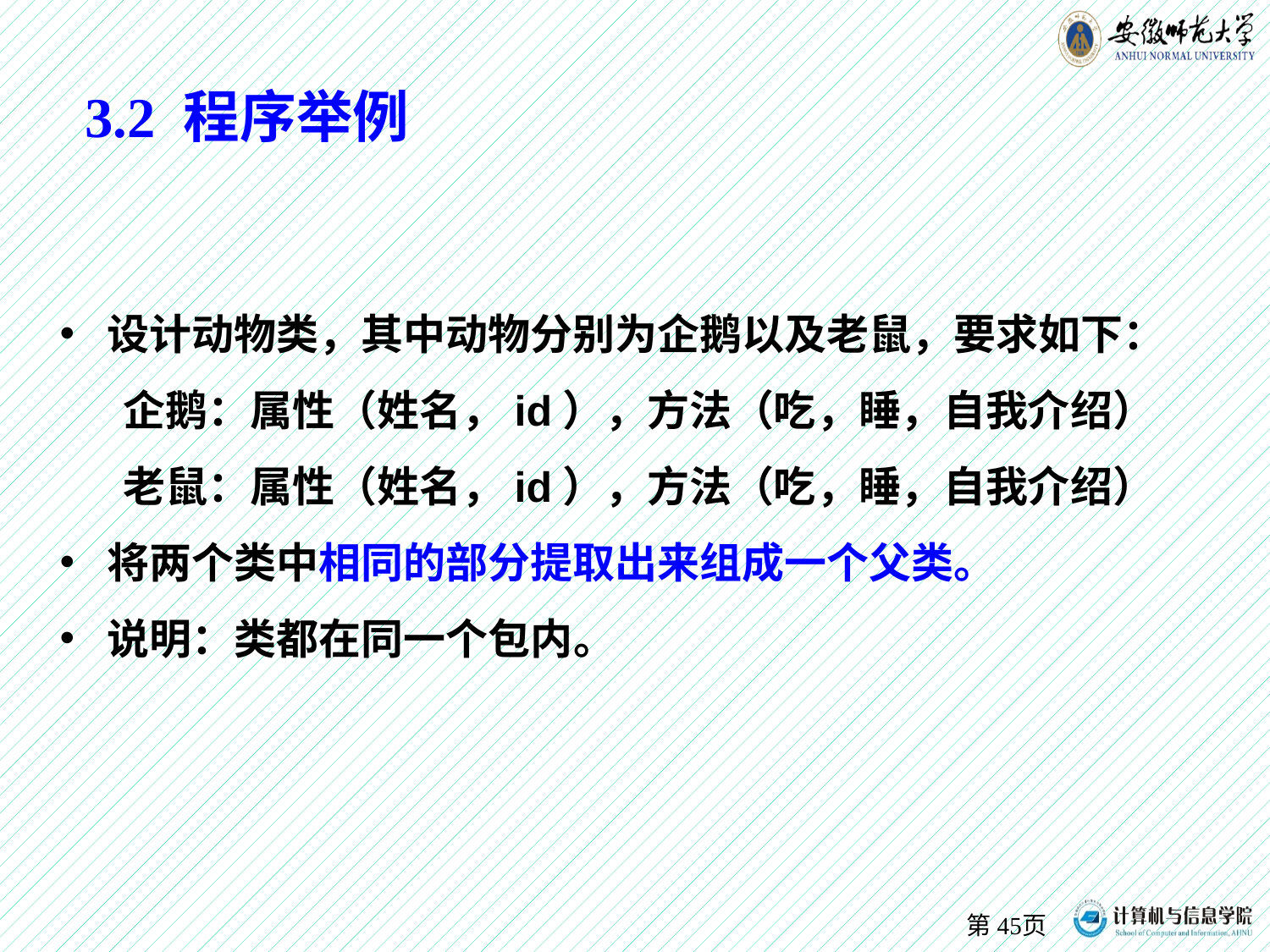

3.2 程序举例
设计动物类，其中动物分别为企鹅以及老鼠，要求如下：
企鹅：属性（姓名，id），方法（吃，睡，自我介绍）
老鼠：属性（姓名，id），方法（吃，睡，自我介绍）
将两个类中相同的部分提取出来组成一个父类。
说明：类都在同一个包内。
第45页